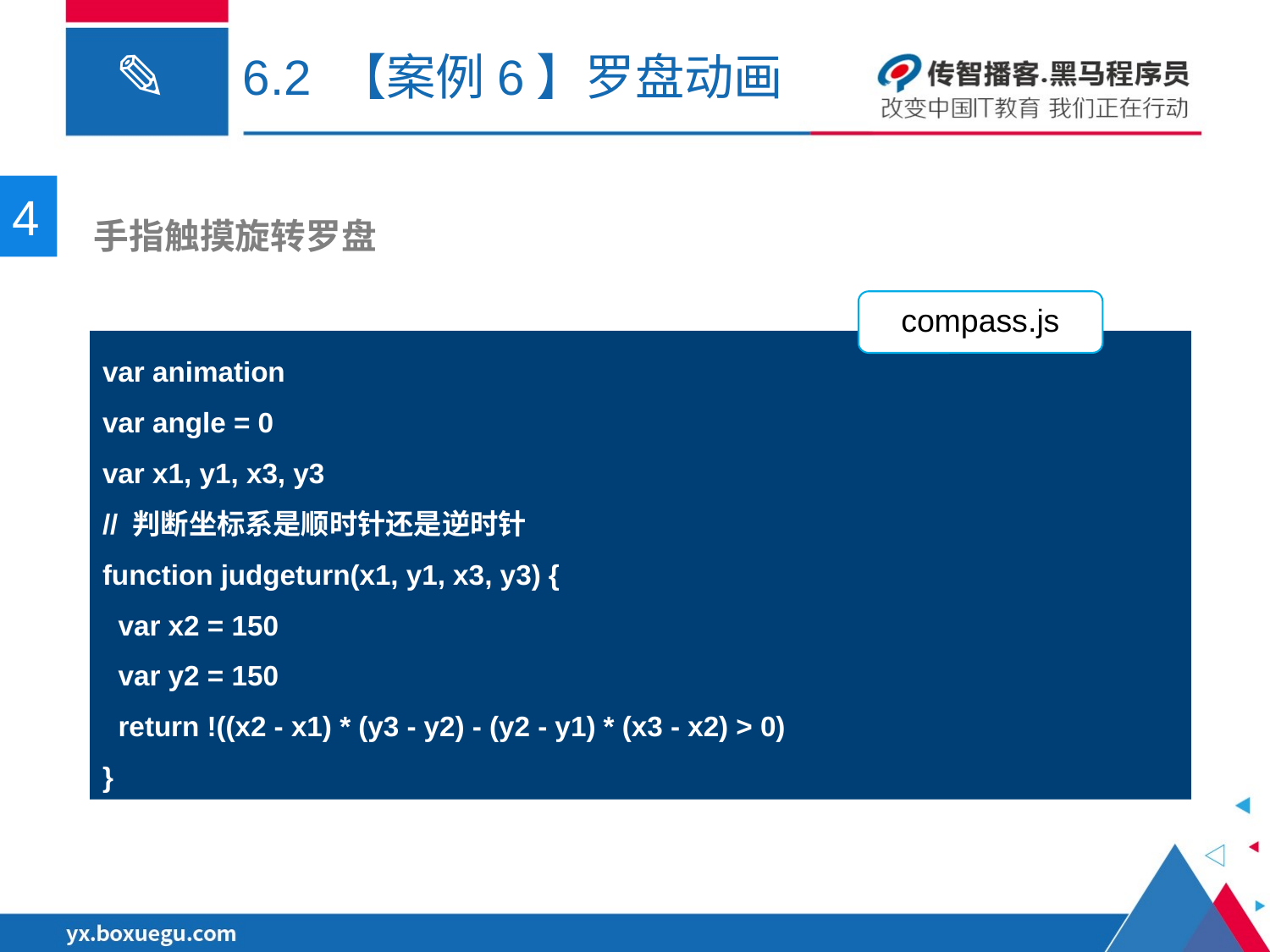

# 6.2 【案例6】罗盘动画

4
  手指触摸旋转罗盘
compass.js
var animation
var angle = 0
var x1, y1, x3, y3
// 判断坐标系是顺时针还是逆时针
function judgeturn(x1, y1, x3, y3) {
  var x2 = 150
  var y2 = 150
  return !((x2 - x1) * (y3 - y2) - (y2 - y1) * (x3 - x2) > 0)
}